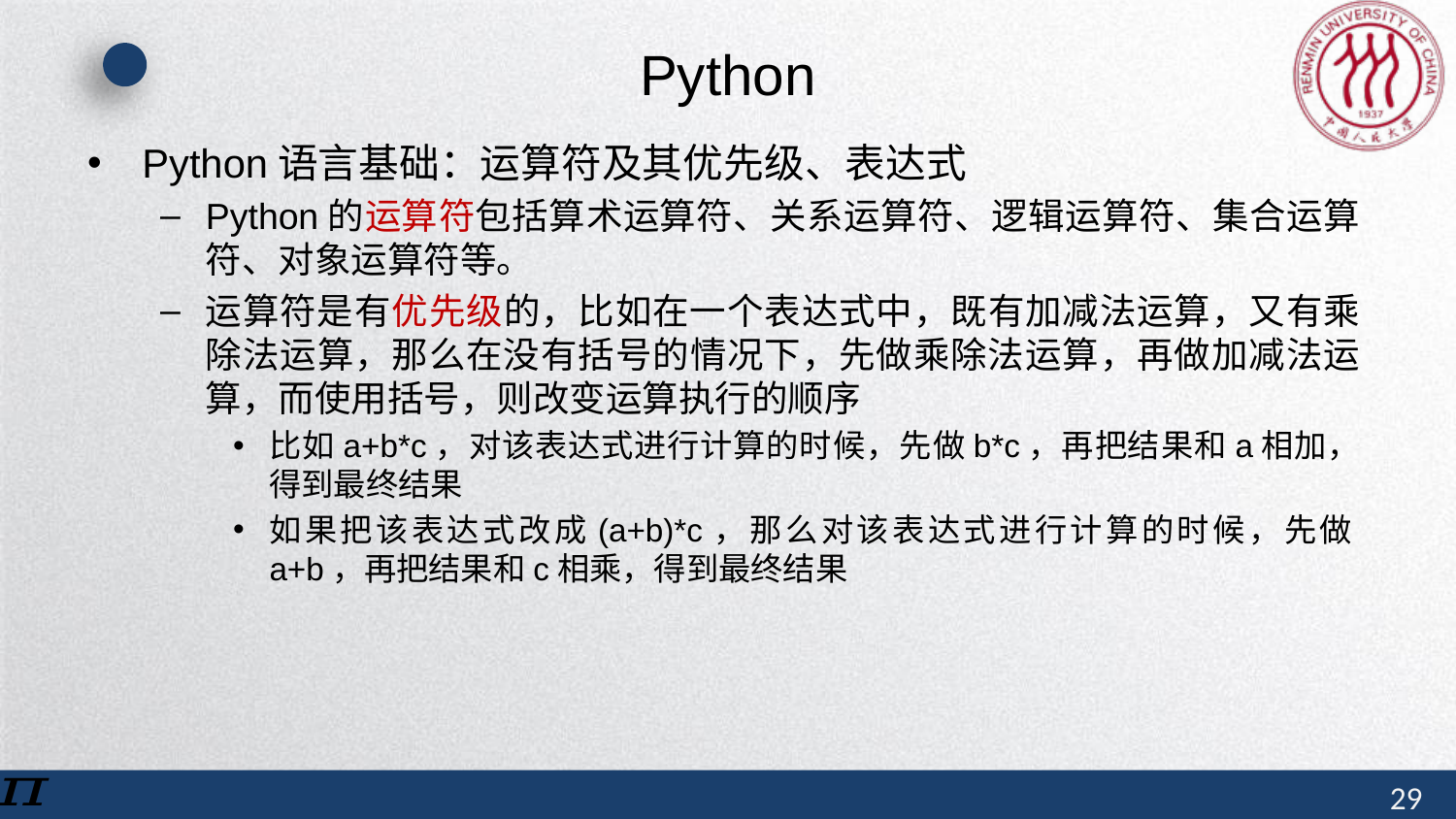

# Python
Python语言基础：运算符及其优先级、表达式
Python的运算符包括算术运算符、关系运算符、逻辑运算符、集合运算符、对象运算符等。
运算符是有优先级的，比如在一个表达式中，既有加减法运算，又有乘除法运算，那么在没有括号的情况下，先做乘除法运算，再做加减法运算，而使用括号，则改变运算执行的顺序
比如a+b*c，对该表达式进行计算的时候，先做b*c，再把结果和a相加，得到最终结果
如果把该表达式改成(a+b)*c，那么对该表达式进行计算的时候，先做a+b，再把结果和c相乘，得到最终结果